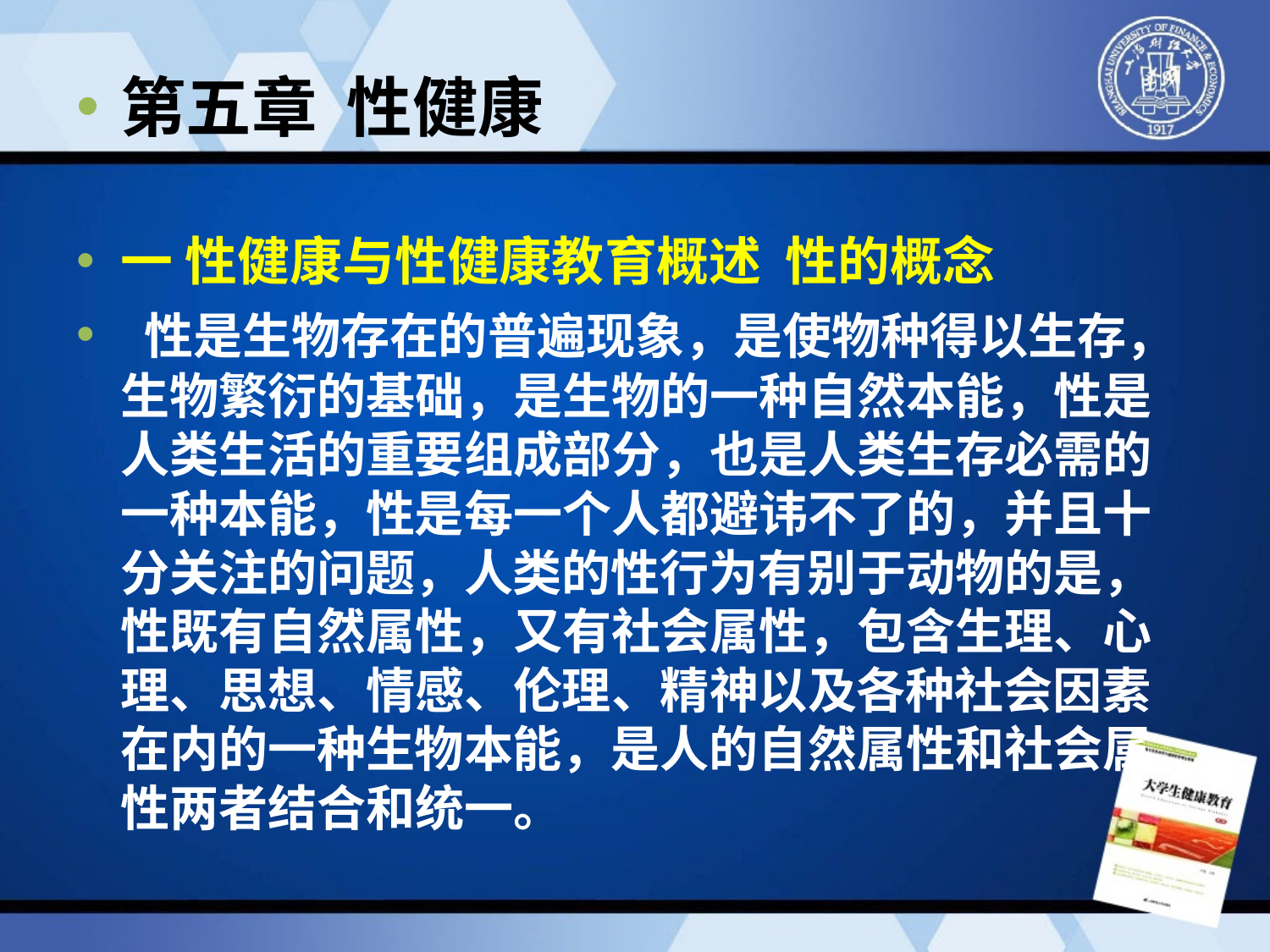

第五章  性健康

一 性健康与性健康教育概述  性的概念
 性是生物存在的普遍现象，是使物种得以生存，生物繁衍的基础，是生物的一种自然本能，性是人类生活的重要组成部分，也是人类生存必需的一种本能，性是每一个人都避讳不了的，并且十分关注的问题，人类的性行为有别于动物的是，性既有自然属性，又有社会属性，包含生理、心理、思想、情感、伦理、精神以及各种社会因素在内的一种生物本能，是人的自然属性和社会属性两者结合和统一。